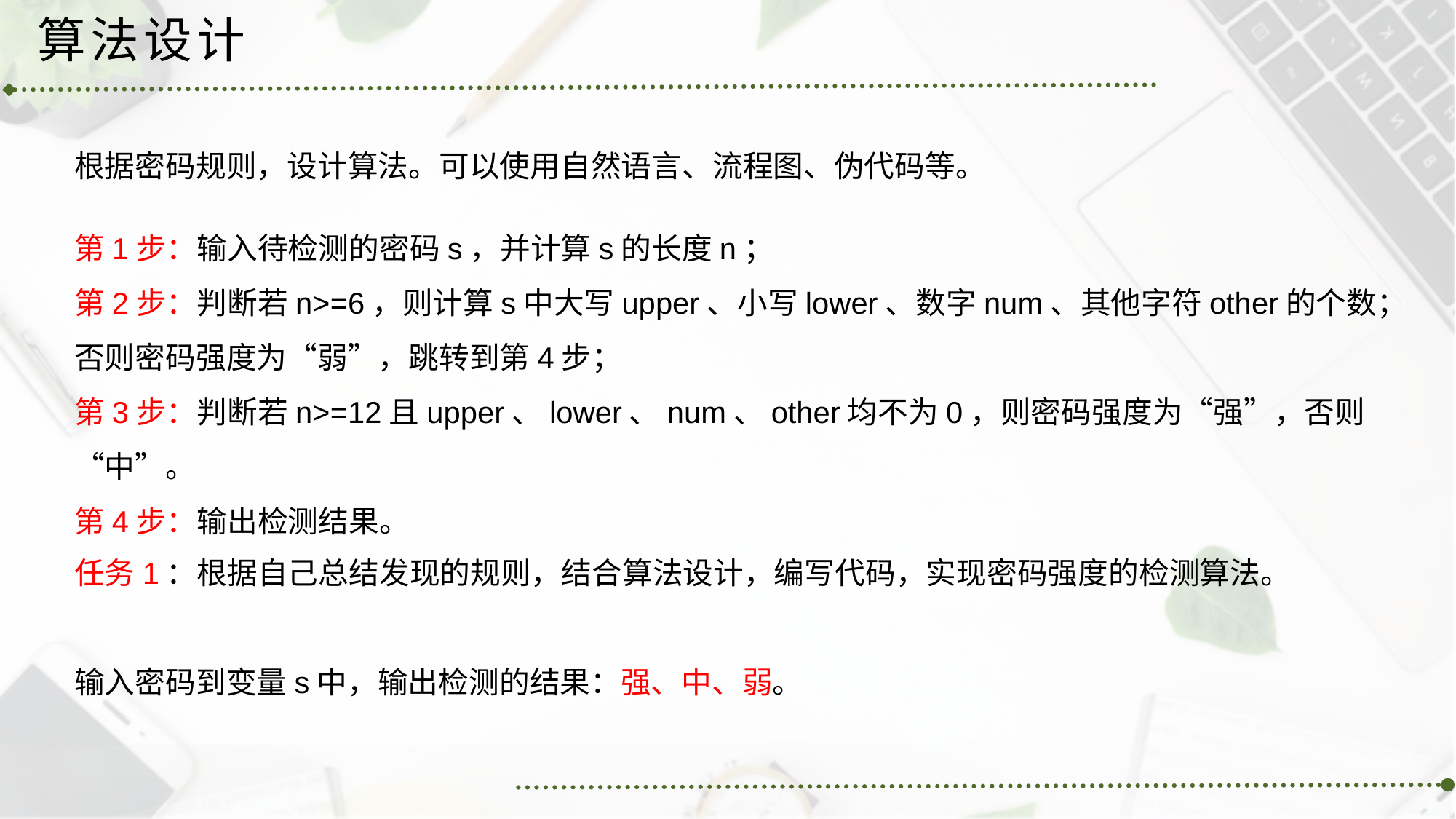

算法设计
根据密码规则，设计算法。可以使用自然语言、流程图、伪代码等。
第1步：输入待检测的密码s，并计算s的长度n；
第2步：判断若n>=6，则计算s中大写upper、小写lower、数字num、其他字符other的个数；否则密码强度为“弱”，跳转到第4步；
第3步：判断若n>=12且upper、lower、num、other均不为0，则密码强度为“强”，否则“中”。
第4步：输出检测结果。
任务1：根据自己总结发现的规则，结合算法设计，编写代码，实现密码强度的检测算法。

输入密码到变量s中，输出检测的结果：强、中、弱。